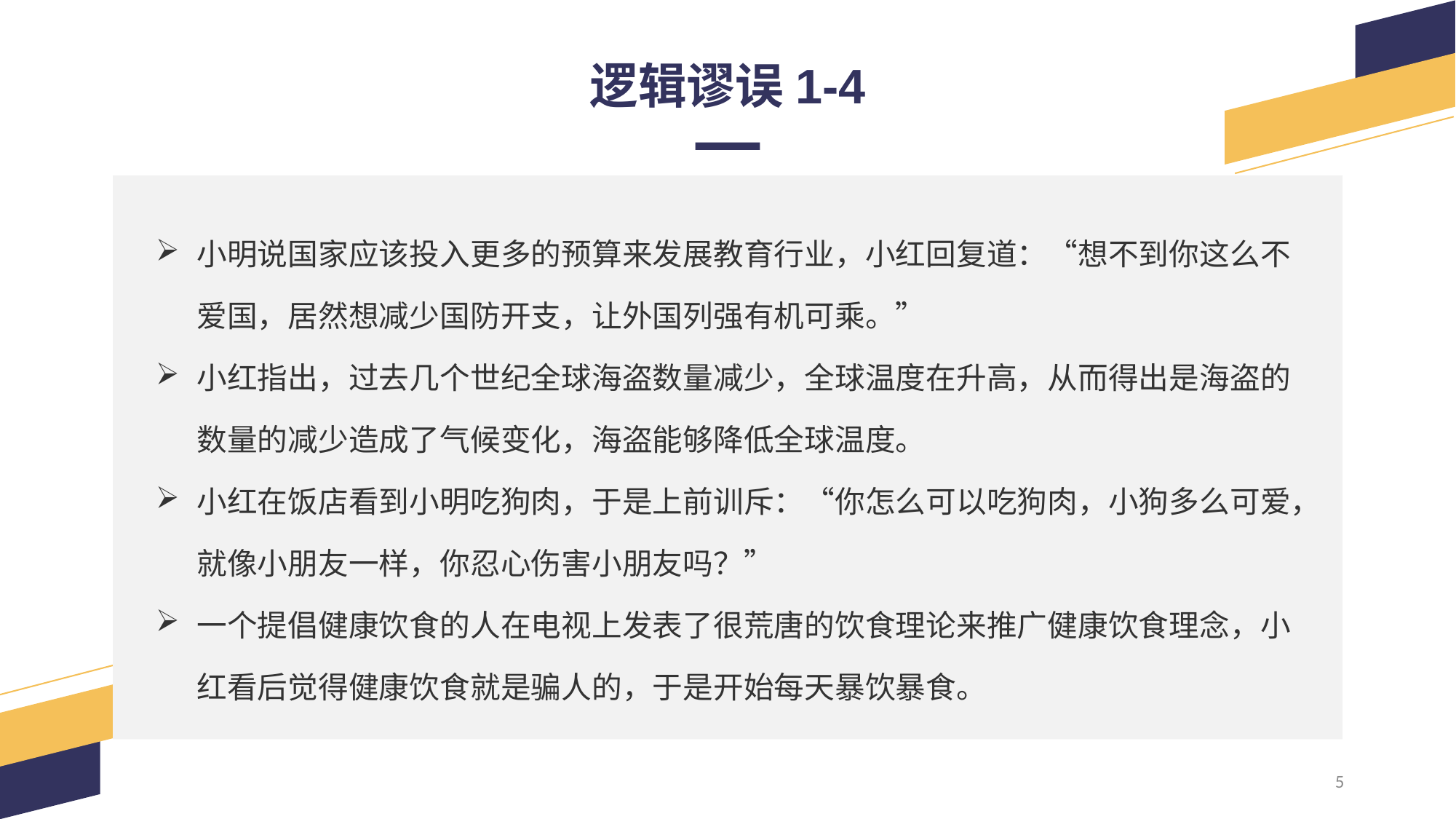

逻辑谬误1-4

小明说国家应该投入更多的预算来发展教育行业，小红回复道：“想不到你这么不爱国，居然想减少国防开支，让外国列强有机可乘。”
小红指出，过去几个世纪全球海盗数量减少，全球温度在升高，从而得出是海盗的数量的减少造成了气候变化，海盗能够降低全球温度。
小红在饭店看到小明吃狗肉，于是上前训斥：“你怎么可以吃狗肉，小狗多么可爱，就像小朋友一样，你忍心伤害小朋友吗？”
一个提倡健康饮食的人在电视上发表了很荒唐的饮食理论来推广健康饮食理念，小红看后觉得健康饮食就是骗人的，于是开始每天暴饮暴食。

5